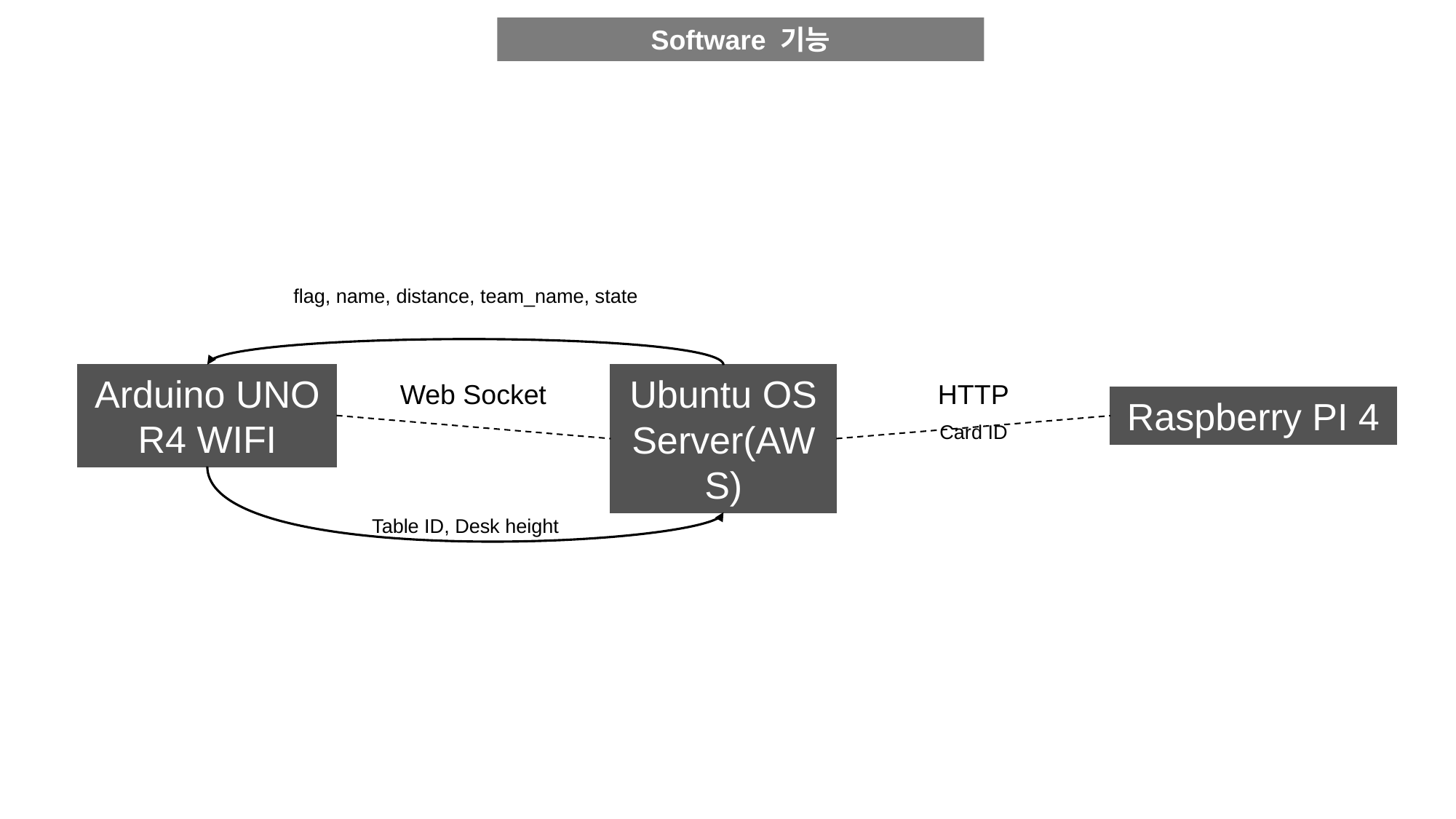

Software 기능
flag, name, distance, team_name, state
Arduino UNO R4 WIFI
Ubuntu OS Server(AWS)
Web Socket
HTTP
Raspberry PI 4
Card ID
Table ID, Desk height